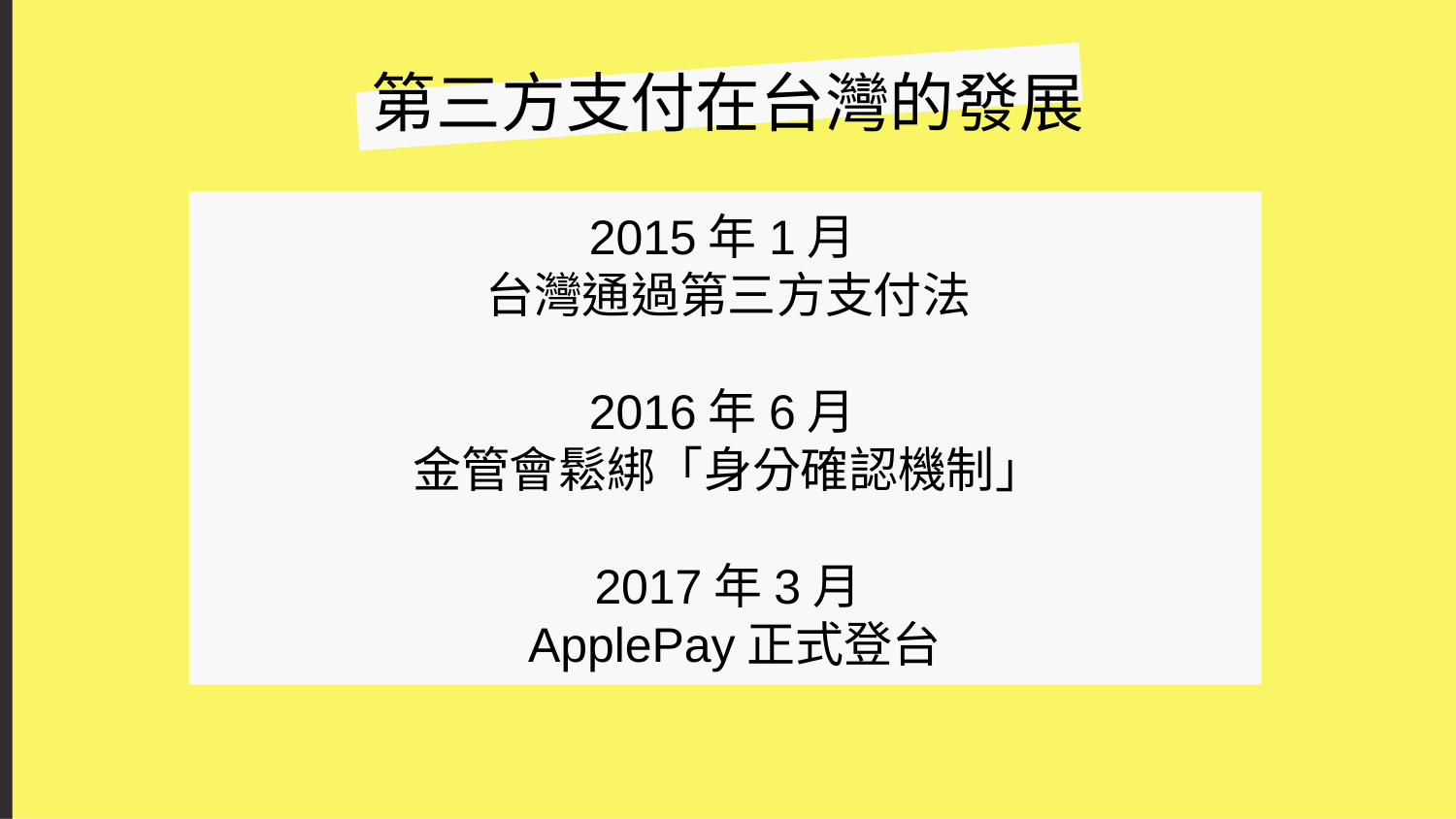

# 第三方支付在台灣的發展

2015年1月
台灣通過第三方支付法

2016年6月
金管會鬆綁「身分確認機制」

2017年3月
 ApplePay正式登台